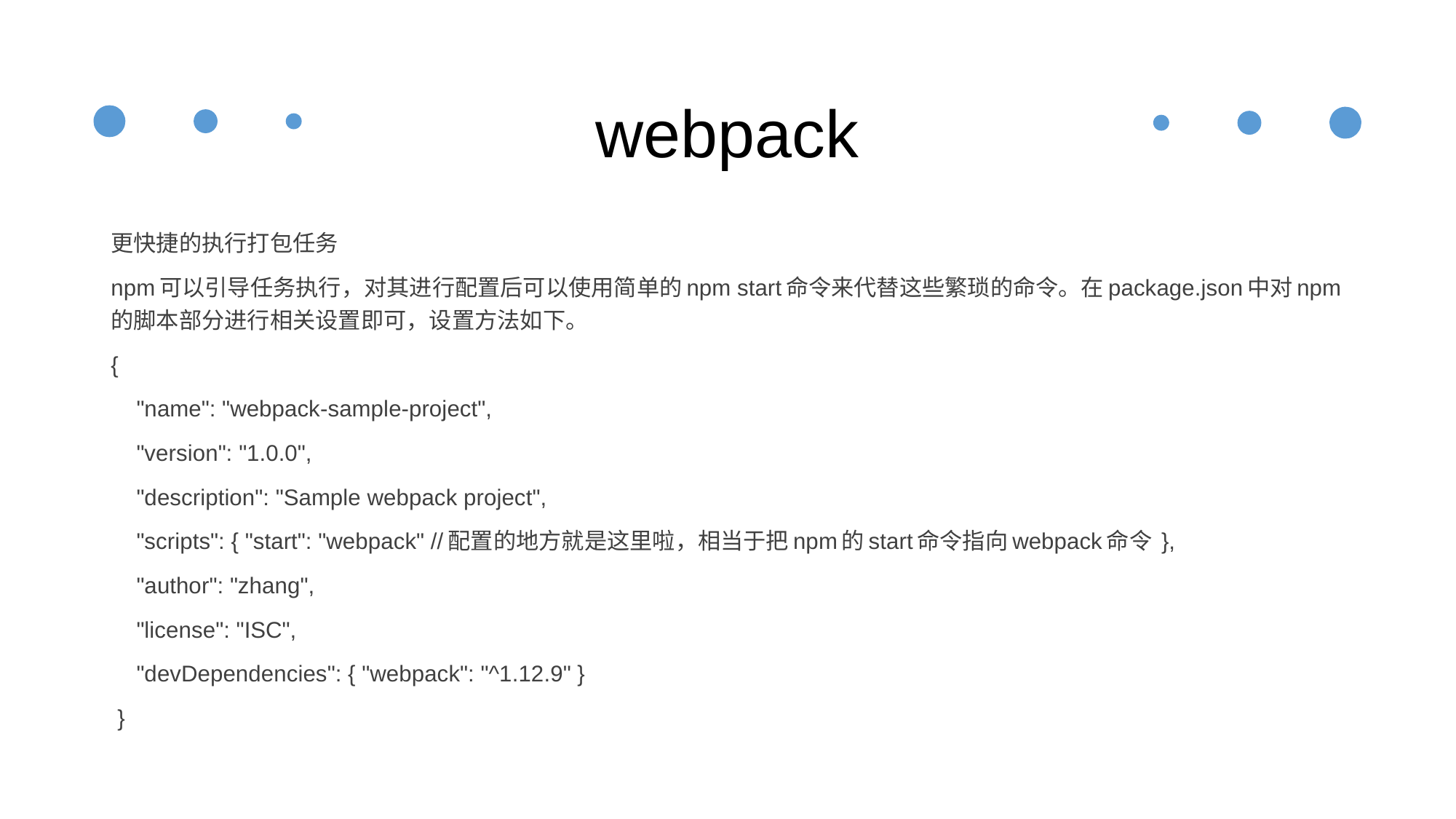

# webpack
更快捷的执行打包任务
npm可以引导任务执行，对其进行配置后可以使用简单的npm start命令来代替这些繁琐的命令。在package.json中对npm的脚本部分进行相关设置即可，设置方法如下。
{
    "name": "webpack-sample-project",
    "version": "1.0.0",
    "description": "Sample webpack project",
    "scripts": { "start": "webpack" //配置的地方就是这里啦，相当于把npm的start命令指向webpack命令 },
    "author": "zhang",
    "license": "ISC",
    "devDependencies": { "webpack": "^1.12.9" }
 }